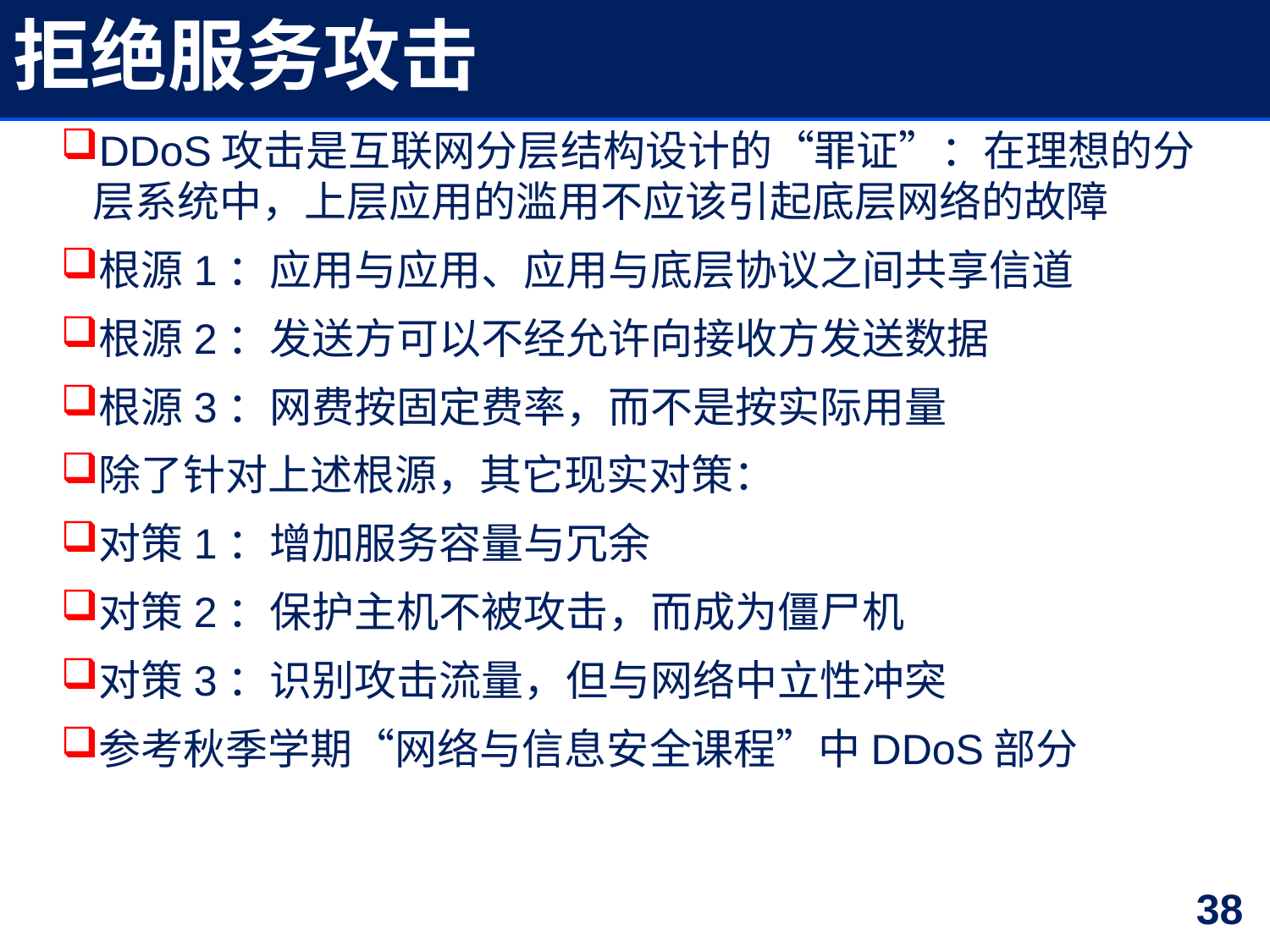

# 拒绝服务攻击
DDoS攻击是互联网分层结构设计的“罪证”：在理想的分层系统中，上层应用的滥用不应该引起底层网络的故障
根源1：应用与应用、应用与底层协议之间共享信道
根源2：发送方可以不经允许向接收方发送数据
根源3：网费按固定费率，而不是按实际用量
除了针对上述根源，其它现实对策：
对策1：增加服务容量与冗余
对策2：保护主机不被攻击，而成为僵尸机
对策3：识别攻击流量，但与网络中立性冲突
参考秋季学期“网络与信息安全课程”中DDoS部分
38